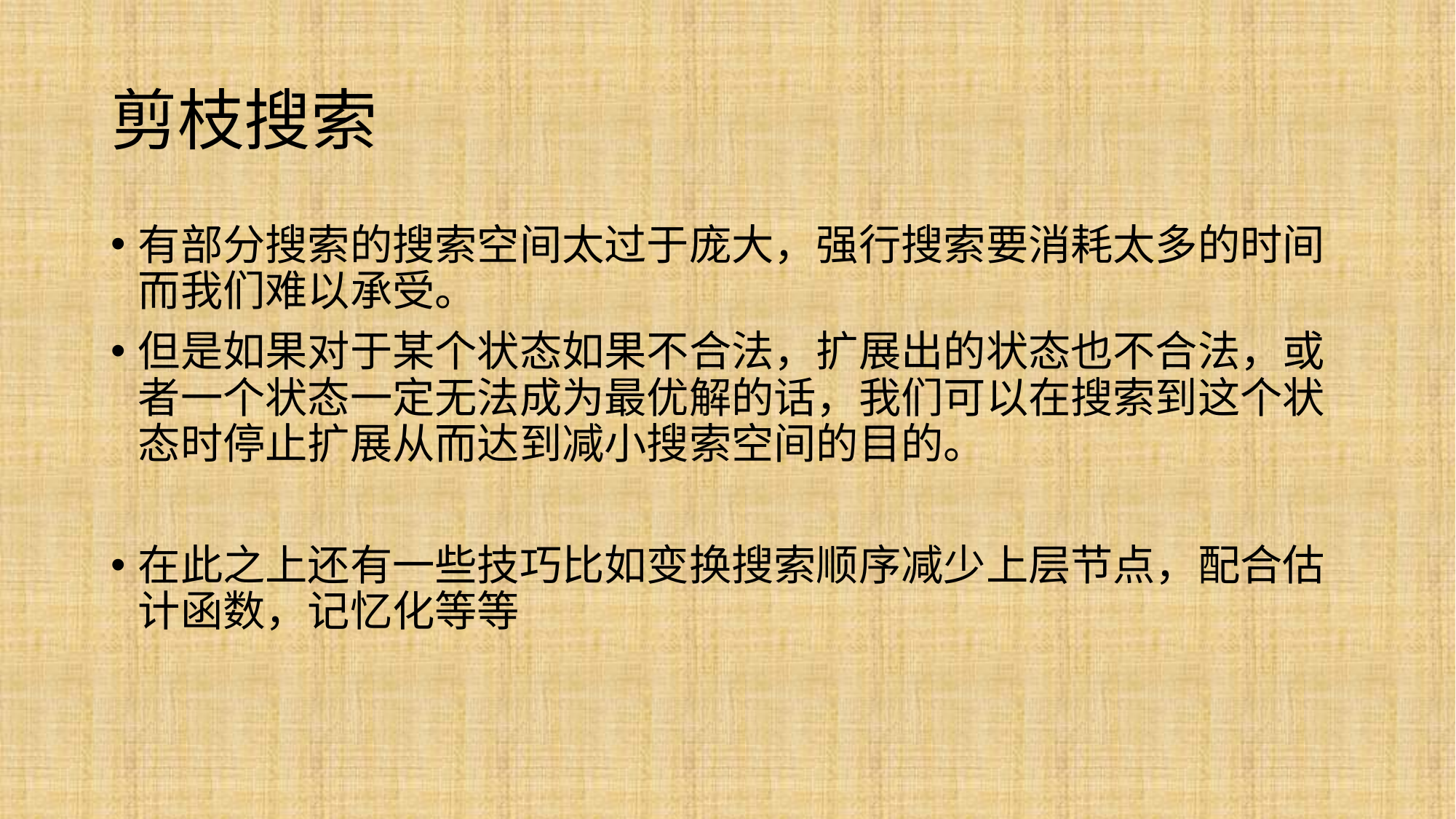

# 剪枝搜索
有部分搜索的搜索空间太过于庞大，强行搜索要消耗太多的时间而我们难以承受。
但是如果对于某个状态如果不合法，扩展出的状态也不合法，或者一个状态一定无法成为最优解的话，我们可以在搜索到这个状态时停止扩展从而达到减小搜索空间的目的。

在此之上还有一些技巧比如变换搜索顺序减少上层节点，配合估计函数，记忆化等等